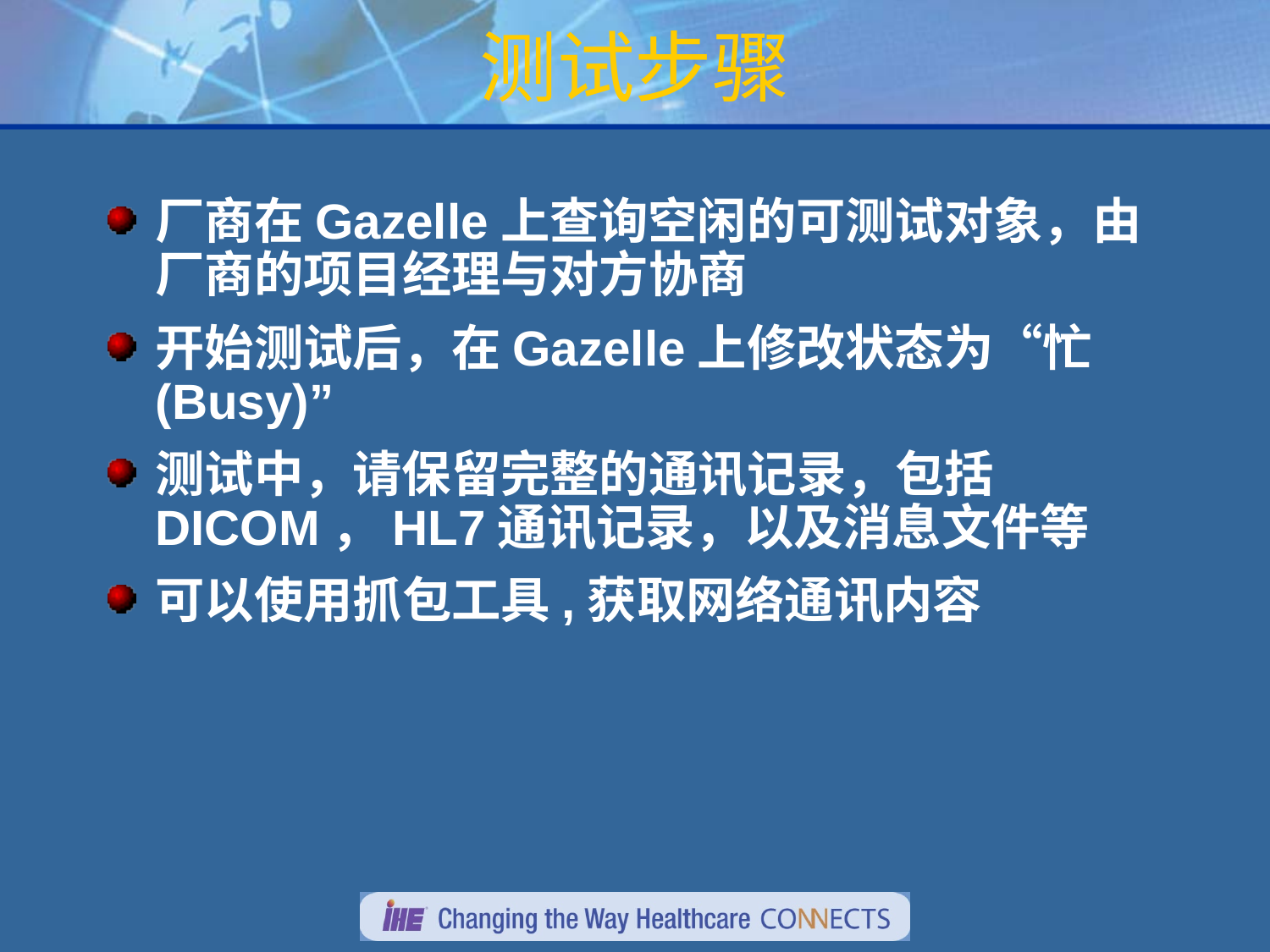

# 测试步骤
厂商在Gazelle上查询空闲的可测试对象，由厂商的项目经理与对方协商
开始测试后，在Gazelle上修改状态为“忙(Busy)”
测试中，请保留完整的通讯记录，包括DICOM，HL7通讯记录，以及消息文件等
可以使用抓包工具,获取网络通讯内容